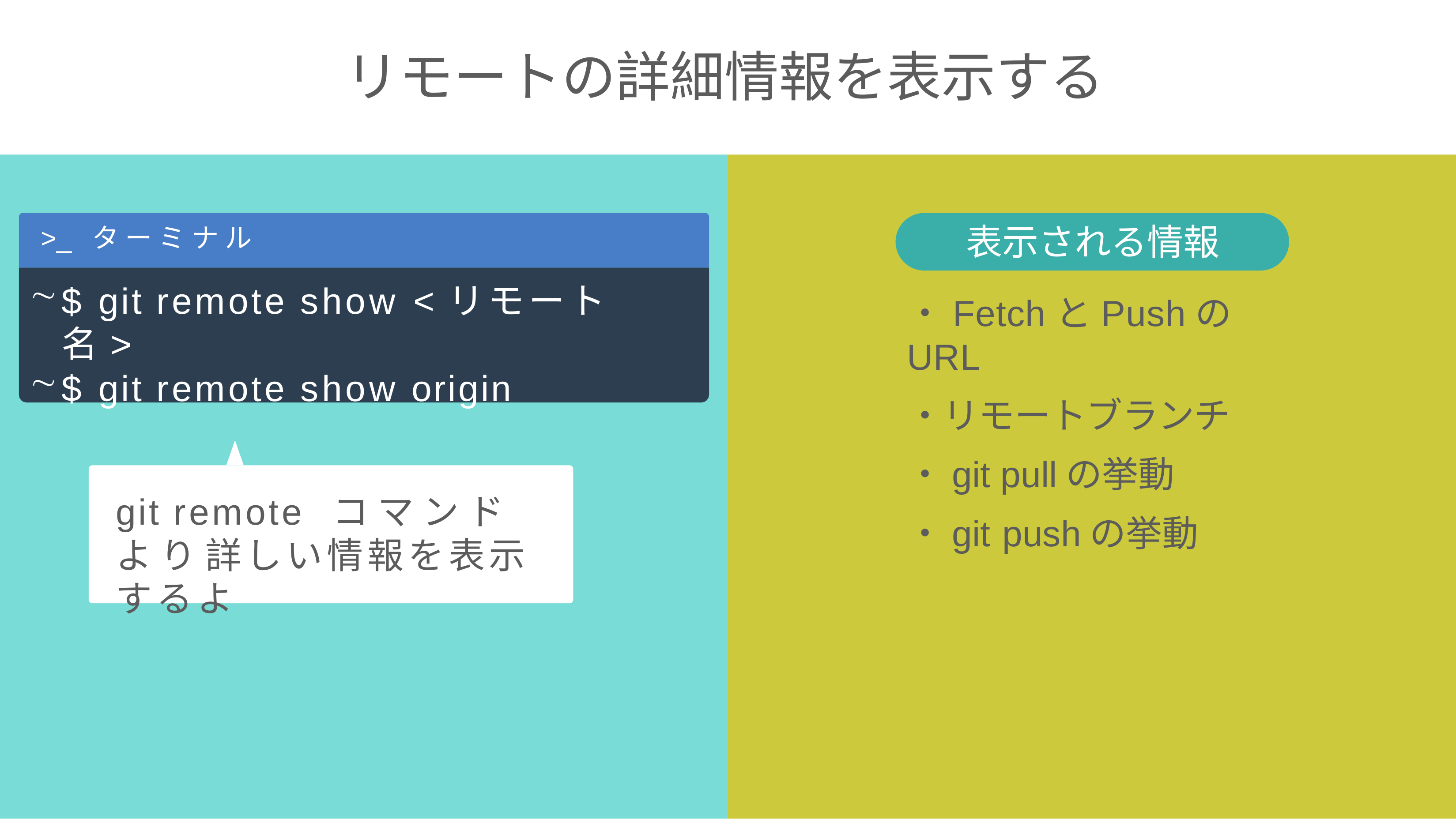

# リモートの詳細情報を表示する

>_ ターミナル
$ git remote show <リモート名>
$ git remote show origin

表示される情報

・FetchとPushのURL
・リモートブランチ
・git pullの挙動
・git pushの挙動
git remote コマンドより詳しい情報を表示するよ